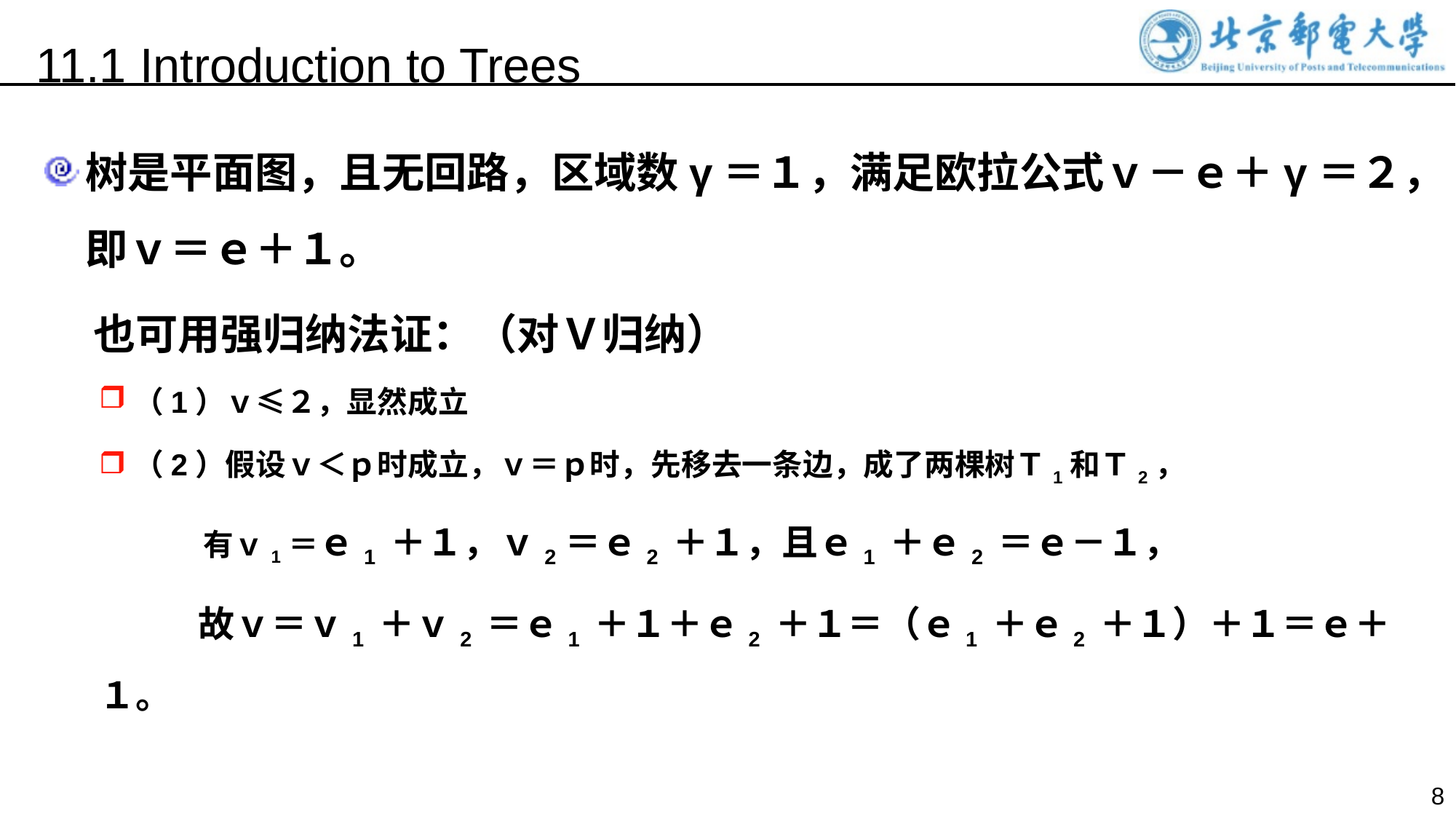

11.1 Introduction to Trees
树是平面图，且无回路，区域数γ＝１，满足欧拉公式ｖ－ｅ＋γ＝２，即ｖ＝ｅ＋１。
    也可用强归纳法证：（对Ｖ归纳）
（1）ｖ≤２，显然成立
（2）假设ｖ＜ｐ时成立，ｖ＝ｐ时，先移去一条边，成了两棵树Ｔ1和Ｔ2，
              有ｖ1＝ｅ1 ＋１，ｖ2＝ｅ2 ＋１，且ｅ1 ＋ｅ2 ＝ｅ－１，
           故ｖ＝ｖ1 ＋ｖ2 ＝ｅ1 ＋１＋ｅ2 ＋１＝（ｅ1 ＋ｅ2 ＋１）＋１＝ｅ＋１。